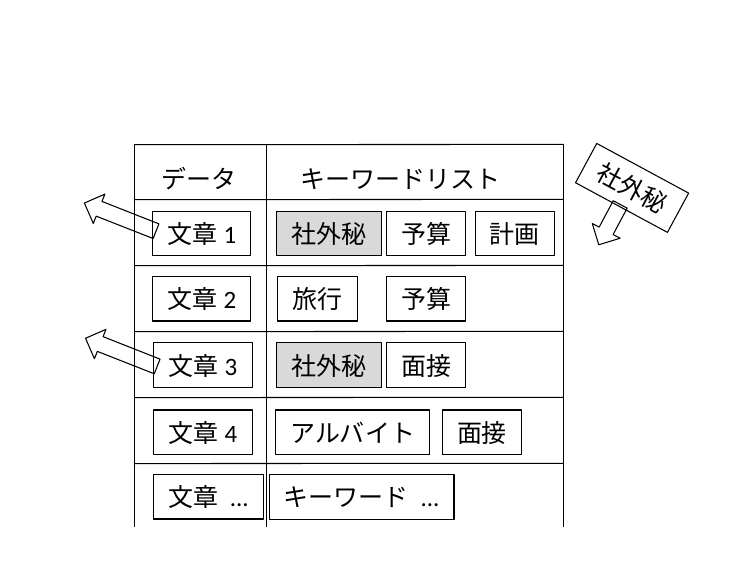

キーワードリスト
データ
社外秘

文章1
社外秘
予算
計画
文章2
旅行
予算

文章3
社外秘
面接
文章4
アルバイト
面接
文章 ...
キーワード ...